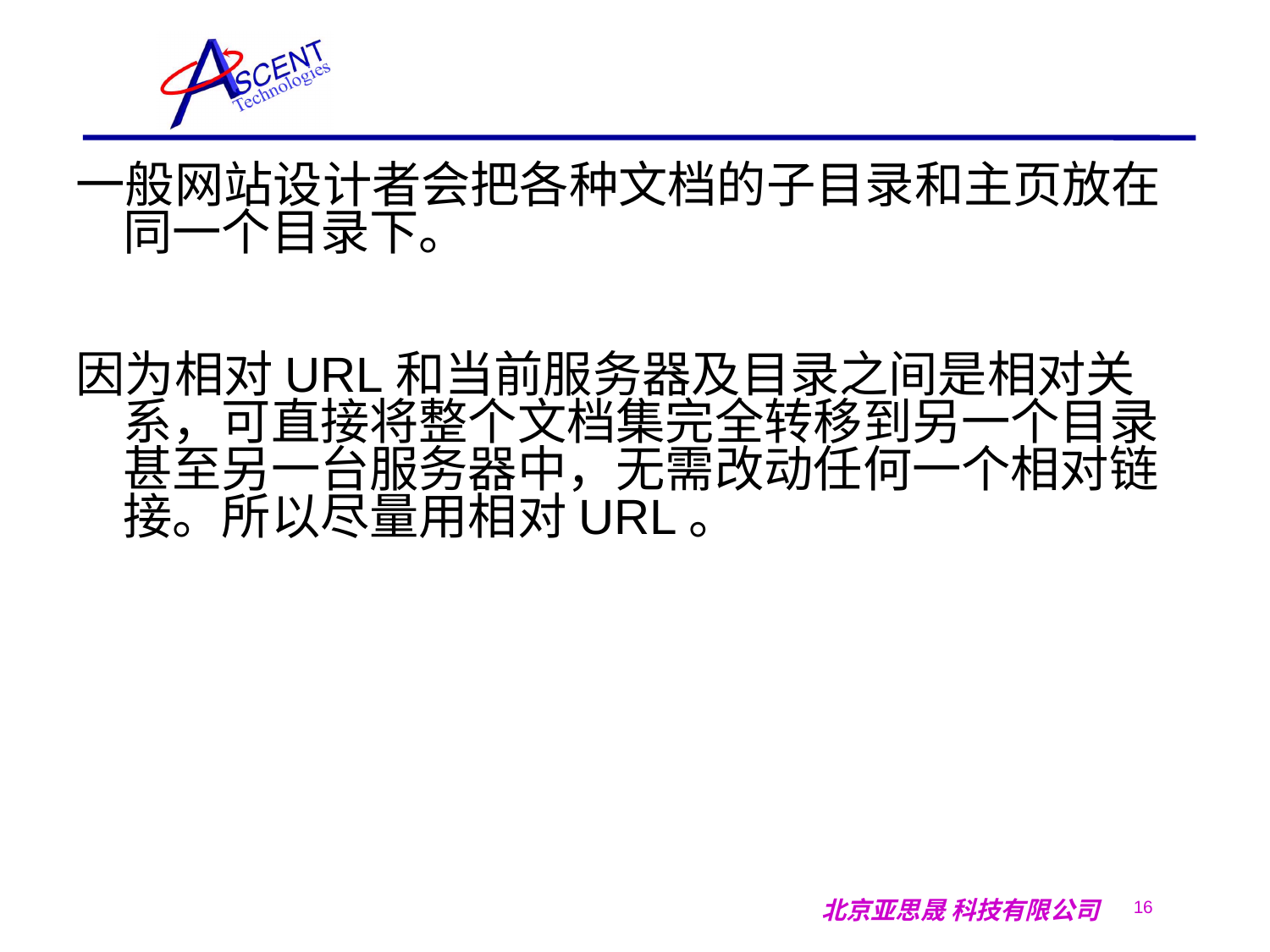

一般网站设计者会把各种文档的子目录和主页放在同一个目录下。

因为相对URL和当前服务器及目录之间是相对关系，可直接将整个文档集完全转移到另一个目录甚至另一台服务器中，无需改动任何一个相对链接。所以尽量用相对URL。